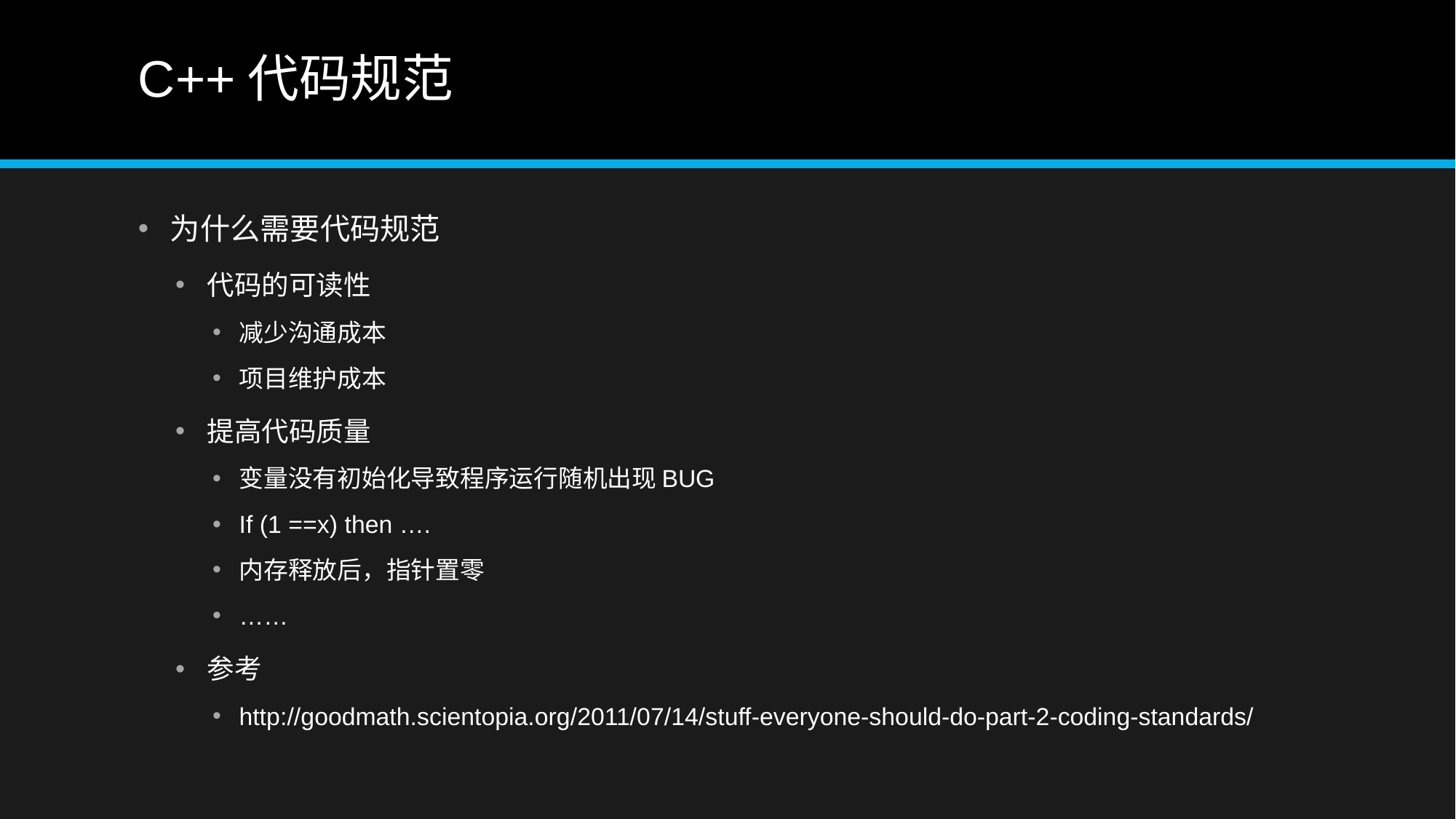

# C++代码规范
为什么需要代码规范
代码的可读性
减少沟通成本
项目维护成本
提高代码质量
变量没有初始化导致程序运行随机出现BUG
If (1 ==x) then ….
内存释放后，指针置零
……
参考
http://goodmath.scientopia.org/2011/07/14/stuff-everyone-should-do-part-2-coding-standards/